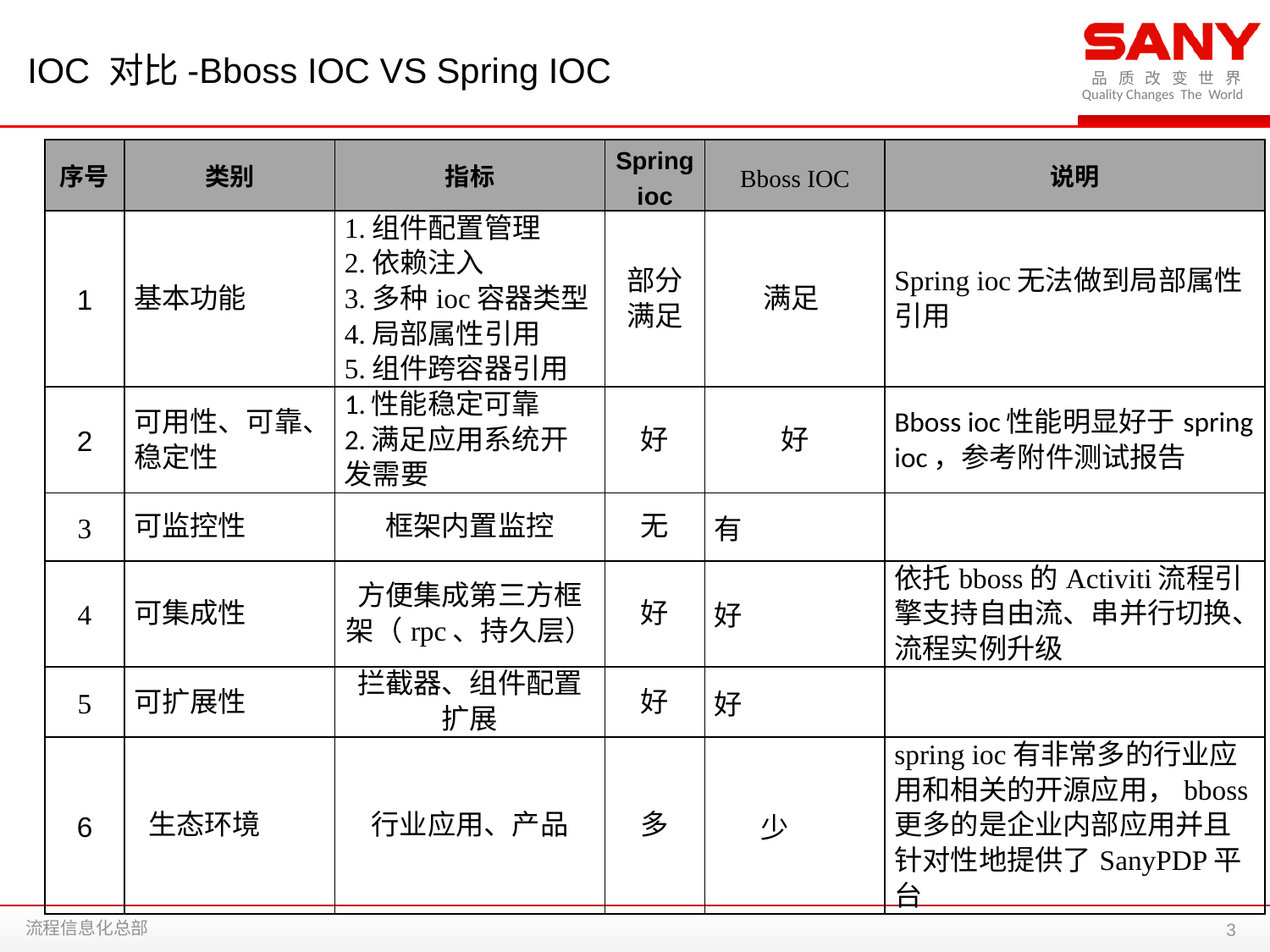

IOC 对比-Bboss IOC VS Spring IOC
| 序号 | 类别 | 指标 | Spring ioc | Bboss IOC | 说明 |
| --- | --- | --- | --- | --- | --- |
| 1 | 基本功能 | 1.组件配置管理 2.依赖注入 3.多种ioc容器类型 4.局部属性引用 5.组件跨容器引用 | 部分满足 | 满足 | Spring ioc无法做到局部属性引用 |
| 2 | 可用性、可靠、稳定性 | 1.性能稳定可靠 2.满足应用系统开发需要 | 好 | 好 | Bboss ioc性能明显好于spring ioc，参考附件测试报告 |
| 3 | 可监控性 | 框架内置监控 | 无 | 有 |  |
| 4 | 可集成性 | 方便集成第三方框架（rpc、持久层） | 好 | 好 | 依托bboss的Activiti流程引擎支持自由流、串并行切换、流程实例升级 |
| 5 | 可扩展性 | 拦截器、组件配置扩展 | 好 | 好 |  |
| 6 | 生态环境 | 行业应用、产品 | 多 | 少 | spring ioc有非常多的行业应用和相关的开源应用，bboss更多的是企业内部应用并且针对性地提供了SanyPDP平台 |
3
流程信息化总部